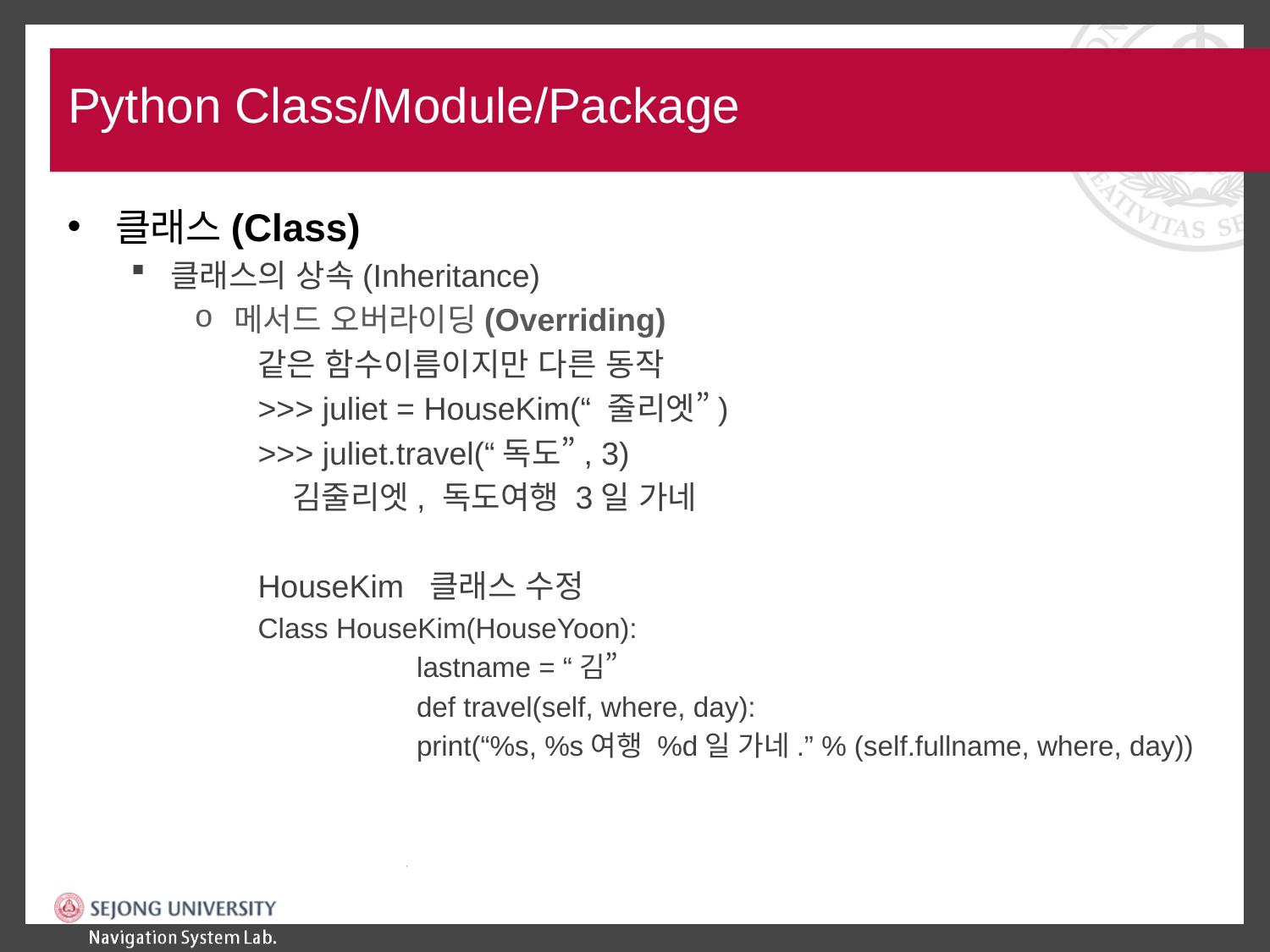

# Python Class/Module/Package
클래스(Class)
클래스의 상속(Inheritance)
메서드 오버라이딩(Overriding)
같은 함수이름이지만 다른 동작
>>> juliet = HouseKim(“ 줄리엣”)
>>> juliet.travel(“독도”, 3)
   김줄리엣, 독도여행 3일 가네

HouseKim  클래스 수정
Class HouseKim(HouseYoon):
		lastname = “김”
		def travel(self, where, day):
		print(“%s, %s여행 %d일 가네.” % (self.fullname, where, day))